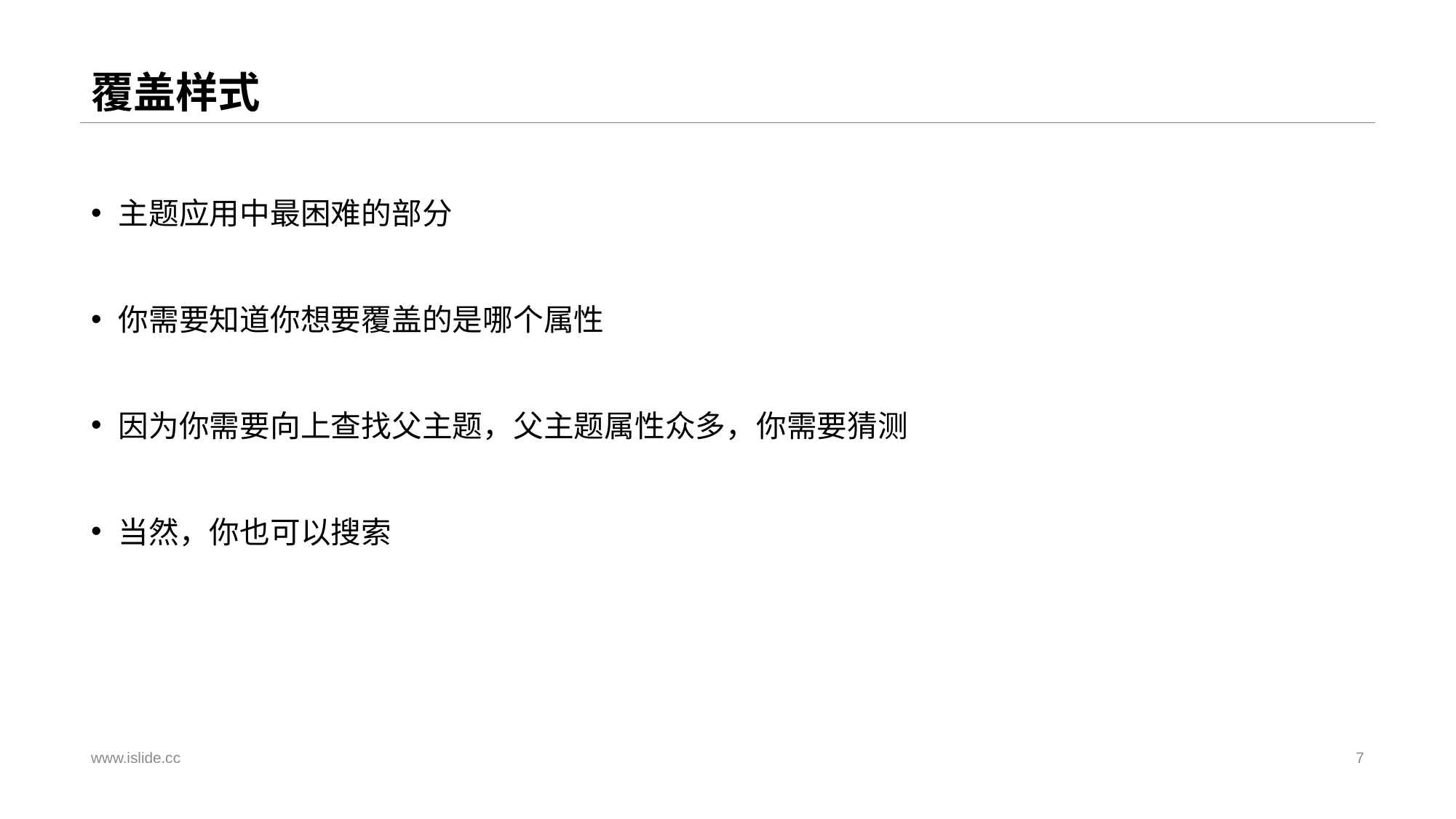

# 覆盖样式
主题应用中最困难的部分
你需要知道你想要覆盖的是哪个属性
因为你需要向上查找父主题，父主题属性众多，你需要猜测
当然，你也可以搜索
www.islide.cc
7